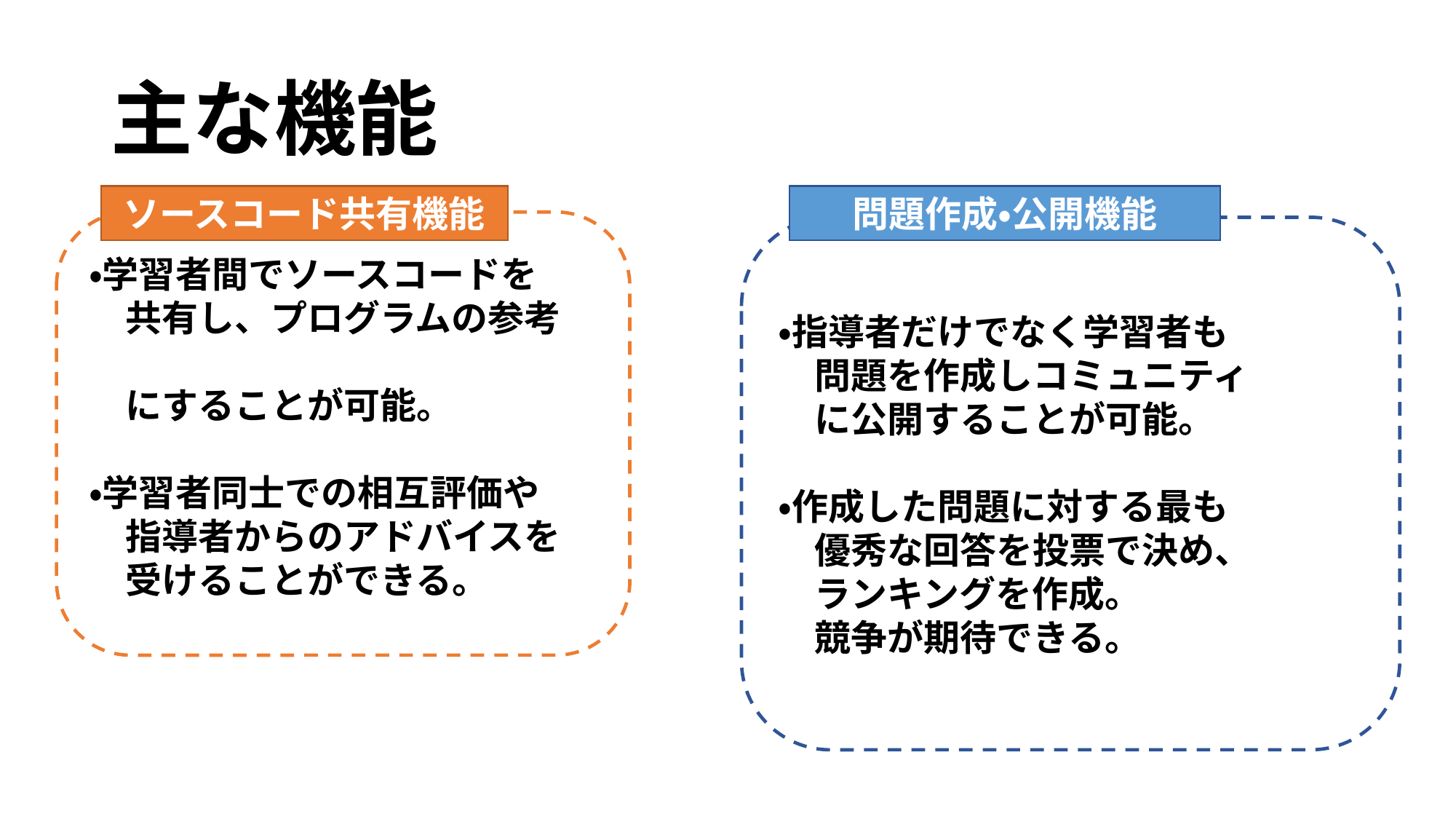

# 主な機能
ソースコード共有機能

・学習者間でソースコードを
　共有し、プログラムの参考
　にすることが可能。

・学習者同士での相互評価や
　指導者からのアドバイスを
　受けることができる。

問題作成・公開機能
・指導者だけでなく学習者も
　問題を作成しコミュニティ
　に公開することが可能。

・作成した問題に対する最も
　優秀な回答を投票で決め、
　ランキングを作成。
　競争が期待できる。